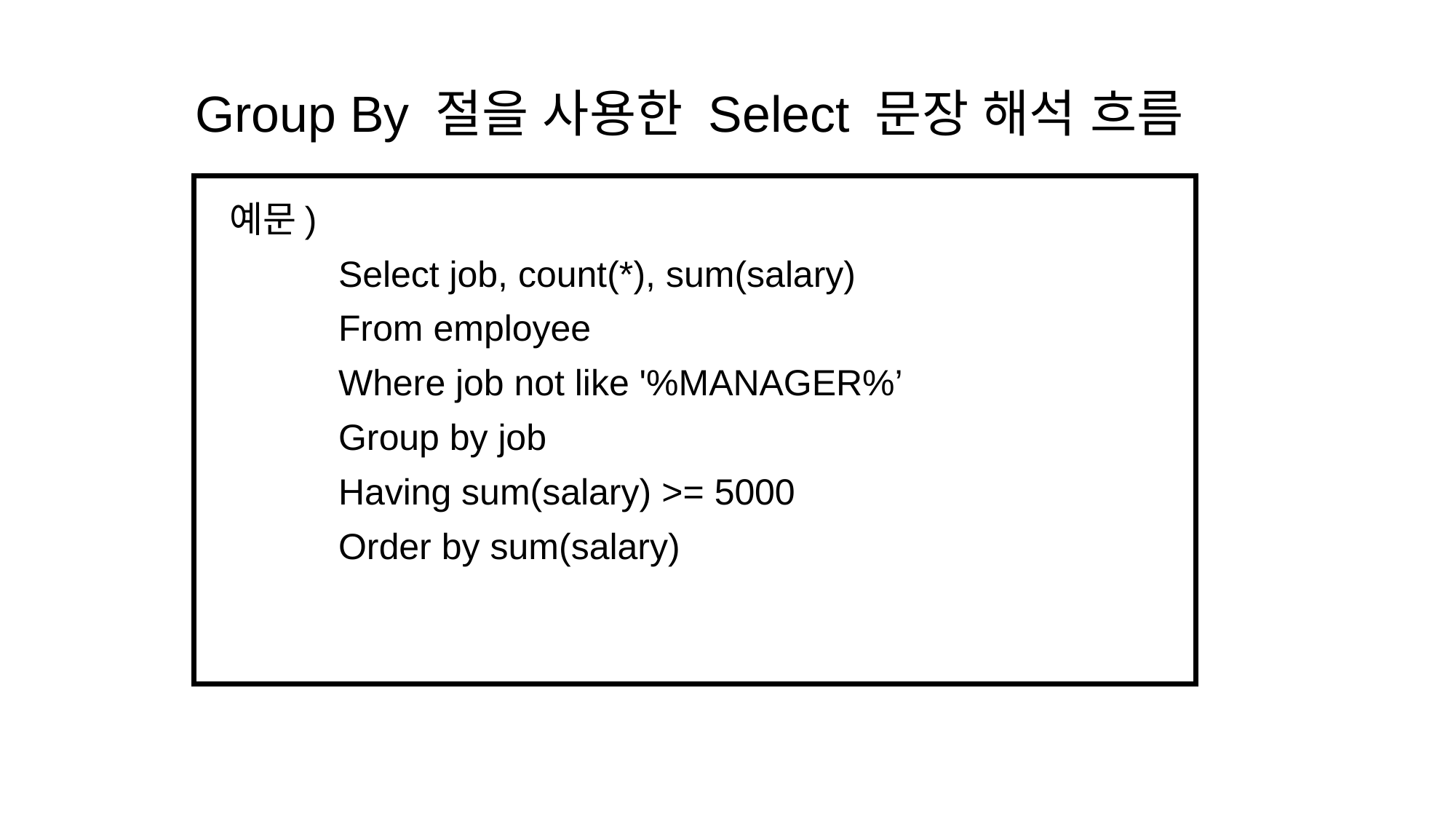

Group By 절을 사용한 Select 문장 해석 흐름

예문)
	Select job, count(*), sum(salary)
	From employee
	Where job not like '%MANAGER%’
	Group by job
	Having sum(salary) >= 5000
	Order by sum(salary)